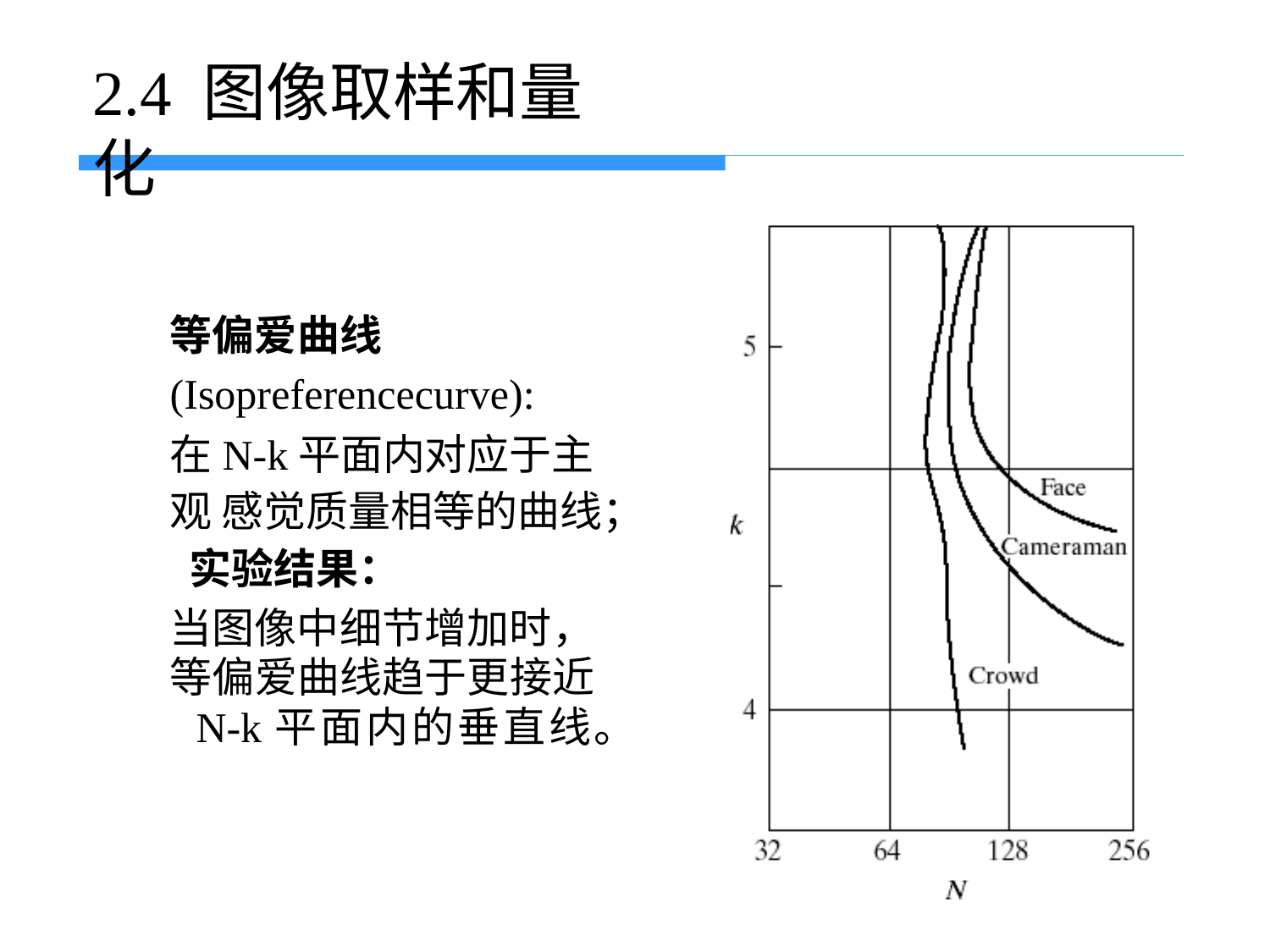

# 2.4 图像取样和量化

等偏爱曲线
(Isopreferencecurve):
在N-k平面内对应于主观 感觉质量相等的曲线；  实验结果：
当图像中细节增加时， 等偏爱曲线趋于更接近  N-k平面内的垂直线。